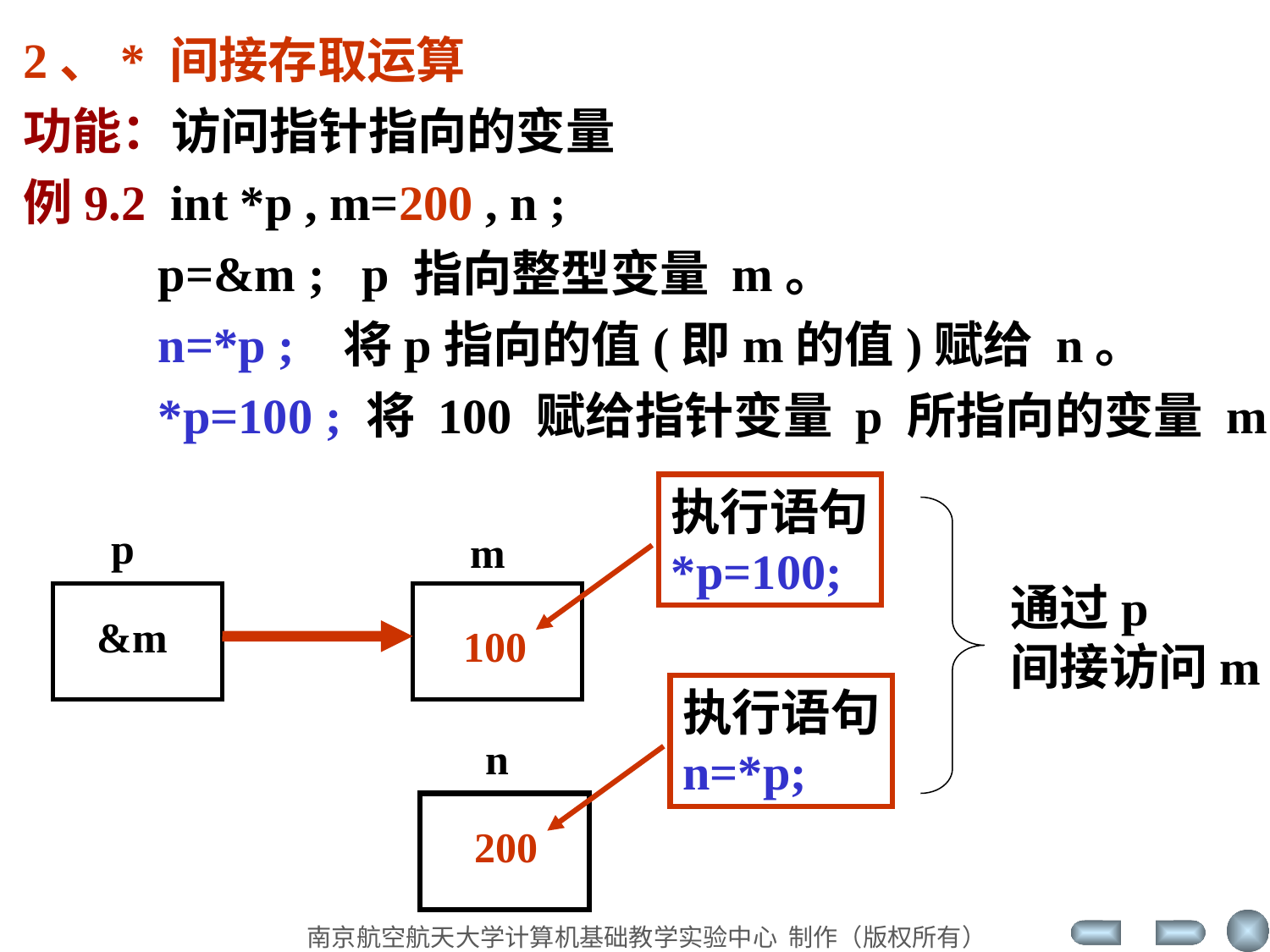

2、* 间接存取运算
功能：访问指针指向的变量
例9.2  int *p , m=200 , n ;
           p=&m ;   p 指向整型变量 m。
           n=*p ;   将p指向的值(即m的值)赋给 n。
           *p=100 ; 将 100 赋给指针变量 p 所指向的变量 m
执行语句
*p=100;

100

通过p
间接访问m
p
m

&m

200
执行语句
n=*p;

200
n